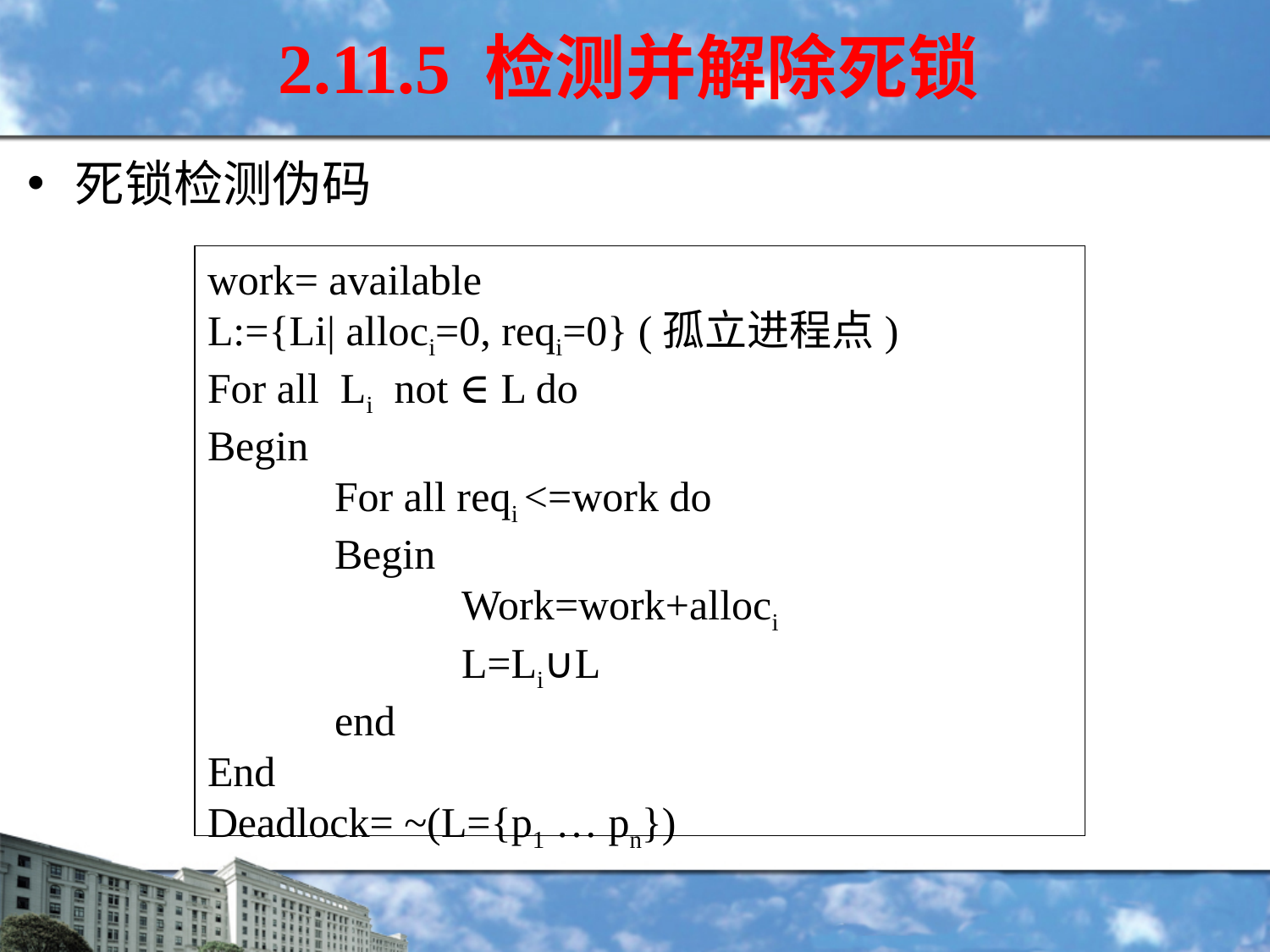

2.11.5 检测并解除死锁
死锁检测伪码
work= available
L:={Li| alloci=0, reqi=0} (孤立进程点)
For all  Li  not ∈ L do
Begin
	For all reqi <=work do
	Begin
		Work=work+alloci
		L=Li∪L
	end
End
Deadlock= ~(L={p1 … pn})